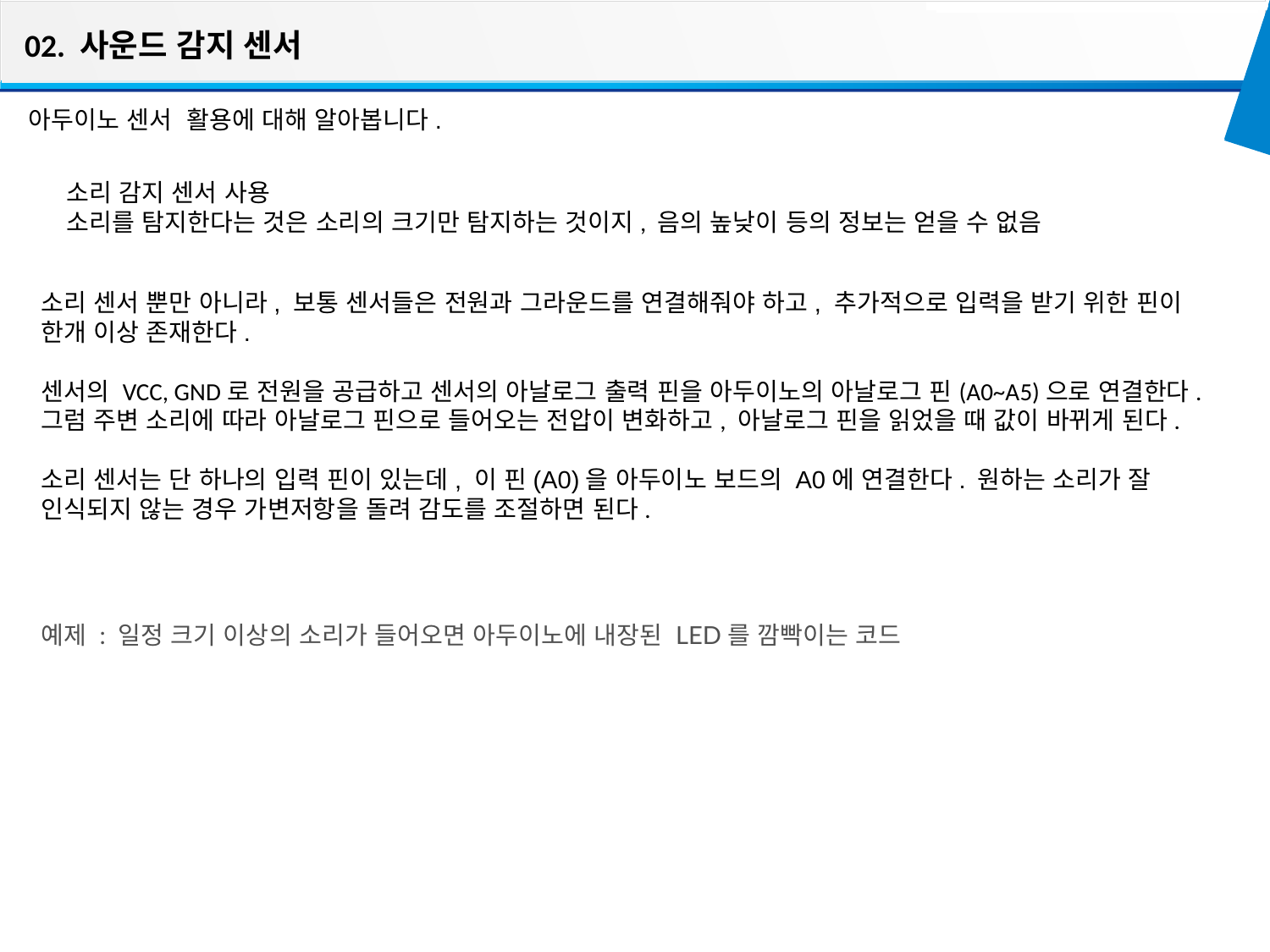

02. 사운드 감지 센서

아두이노 센서  활용에 대해 알아봅니다.
소리 감지 센서 사용
소리를 탐지한다는 것은 소리의 크기만 탐지하는 것이지, 음의 높낮이 등의 정보는 얻을 수 없음
소리 센서 뿐만 아니라, 보통 센서들은 전원과 그라운드를 연결해줘야 하고, 추가적으로 입력을 받기 위한 핀이 한개 이상 존재한다.

센서의 VCC, GND로 전원을 공급하고 센서의 아날로그 출력 핀을 아두이노의 아날로그 핀(A0~A5)으로 연결한다. 그럼 주변 소리에 따라 아날로그 핀으로 들어오는 전압이 변화하고, 아날로그 핀을 읽었을 때 값이 바뀌게 된다.
소리 센서는 단 하나의 입력 핀이 있는데, 이 핀(A0)을 아두이노 보드의 A0에 연결한다. 원하는 소리가 잘 인식되지 않는 경우 가변저항을 돌려 감도를 조절하면 된다.
예제 : 일정 크기 이상의 소리가 들어오면 아두이노에 내장된 LED를 깜빡이는 코드